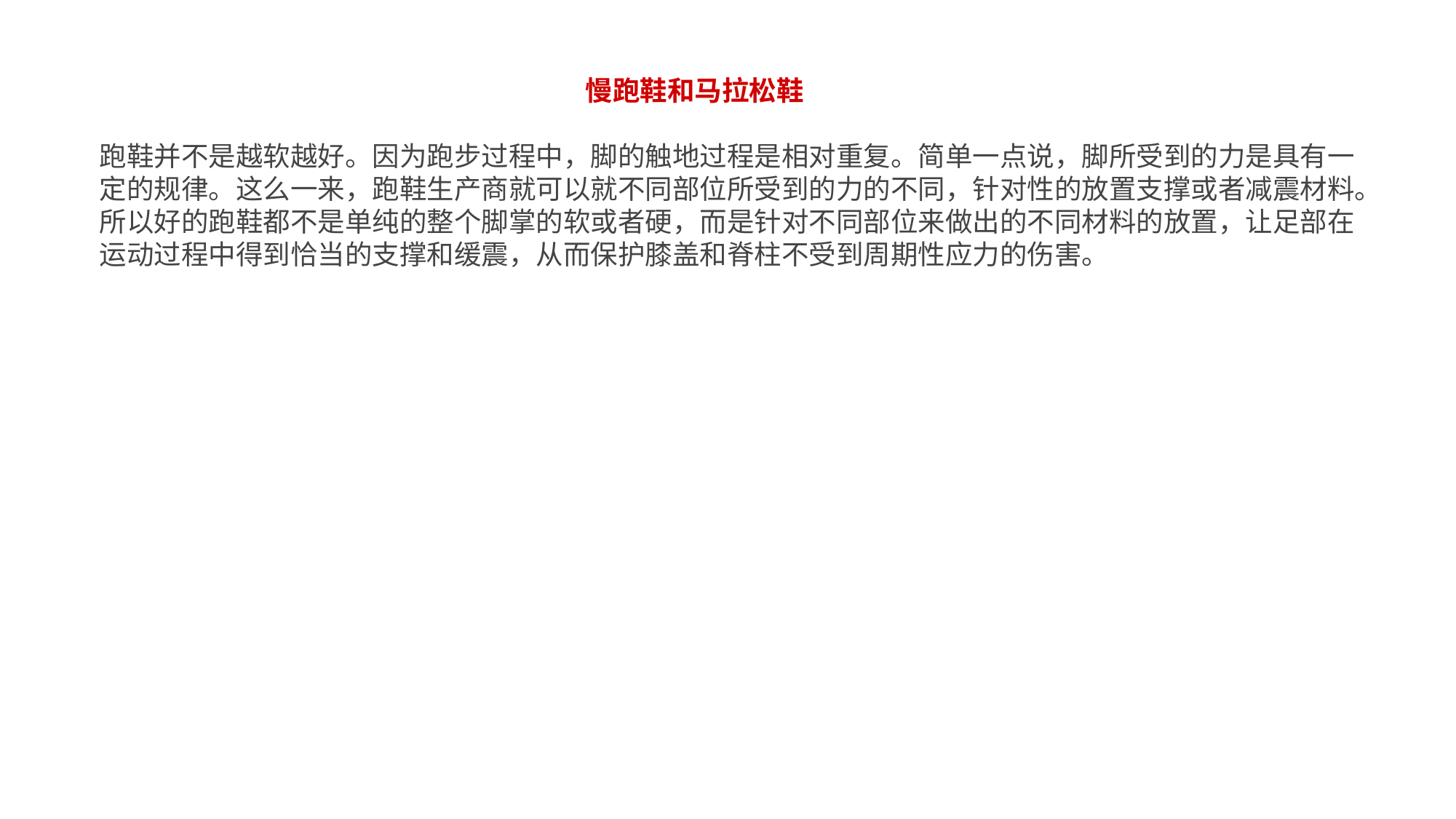

慢跑鞋和马拉松鞋
跑鞋并不是越软越好。因为跑步过程中，脚的触地过程是相对重复。简单一点说，脚所受到的力是具有一定的规律。这么一来，跑鞋生产商就可以就不同部位所受到的力的不同，针对性的放置支撑或者减震材料。所以好的跑鞋都不是单纯的整个脚掌的软或者硬，而是针对不同部位来做出的不同材料的放置，让足部在运动过程中得到恰当的支撑和缓震，从而保护膝盖和脊柱不受到周期性应力的伤害。